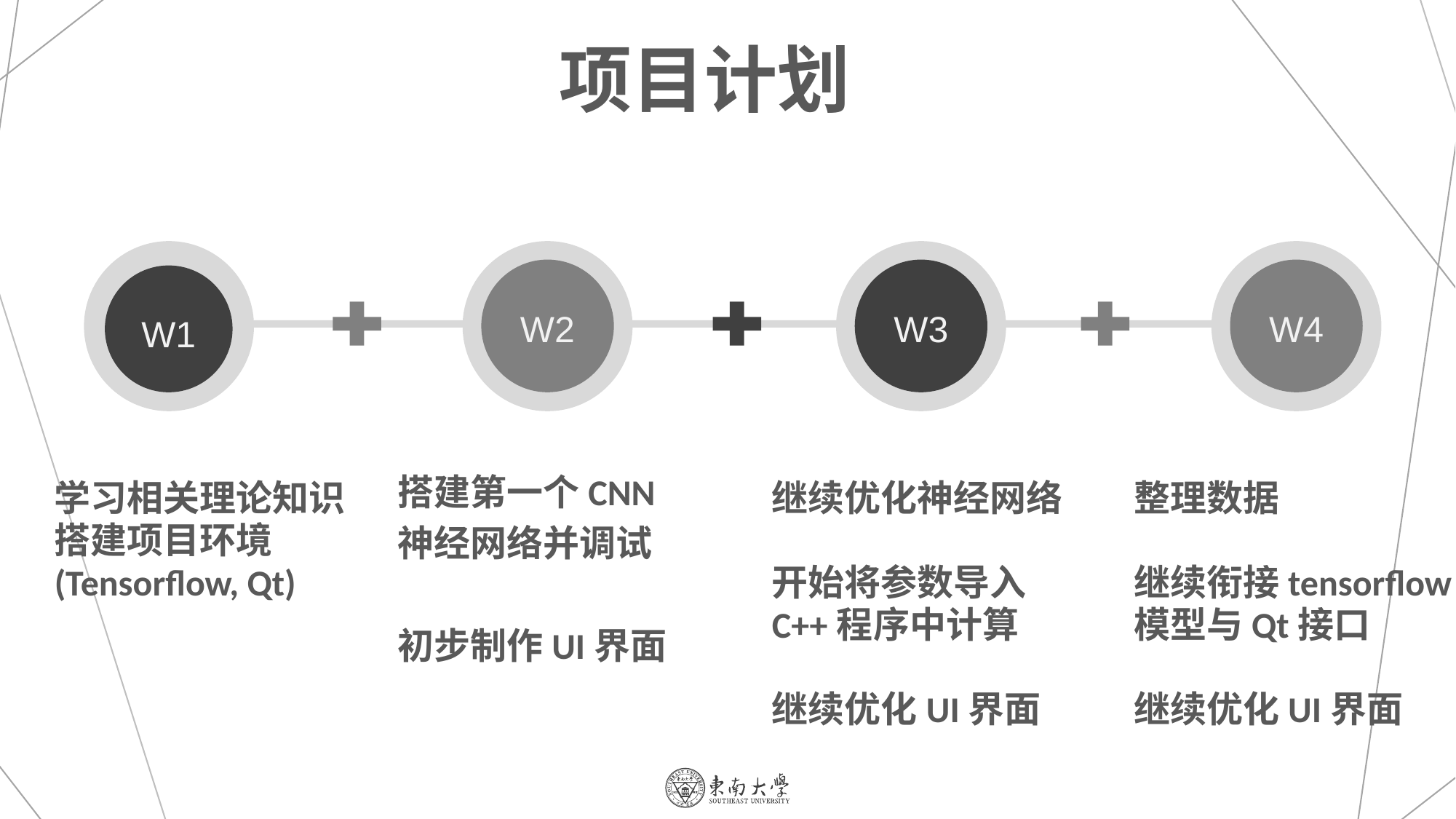

项目计划

W2
W3
W4
W1

学习相关理论知识
搭建项目环境
(Tensorflow, Qt)
继续优化神经网络

开始将参数导入
C++程序中计算

继续优化UI界面
整理数据

继续衔接tensorflow模型与Qt接口

继续优化UI界面
搭建第一个CNN
神经网络并调试

初步制作UI界面